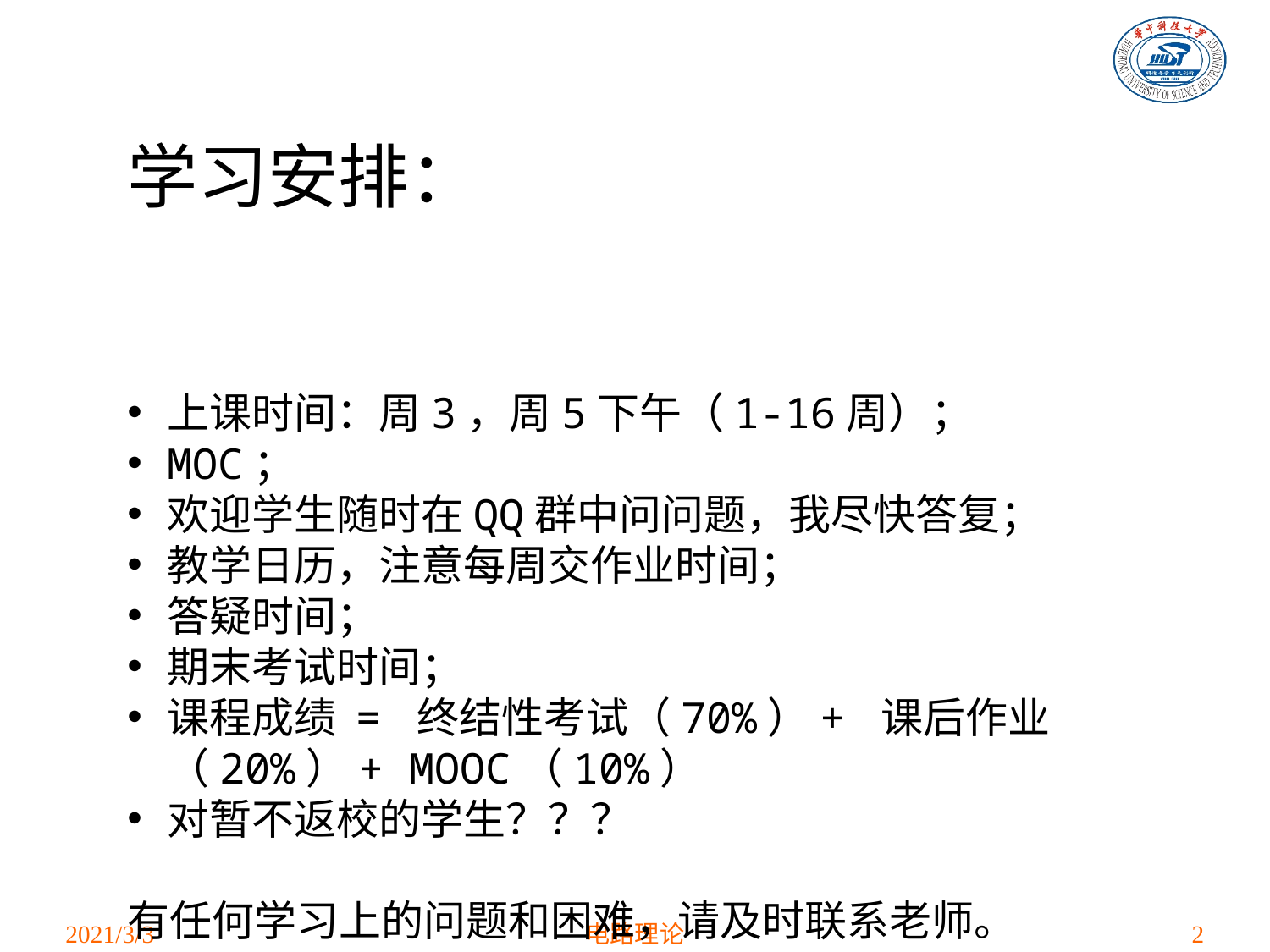

学习安排：

上课时间：周3，周5下午（1-16周）；
MOC；
欢迎学生随时在QQ群中问问题，我尽快答复；
教学日历，注意每周交作业时间；
答疑时间；
期末考试时间；
课程成绩 = 终结性考试（70%）+ 课后作业（20%）+ MOOC（10%）
对暂不返校的学生？？？

有任何学习上的问题和困难，请及时联系老师。

2021/3/3
电路理论
2